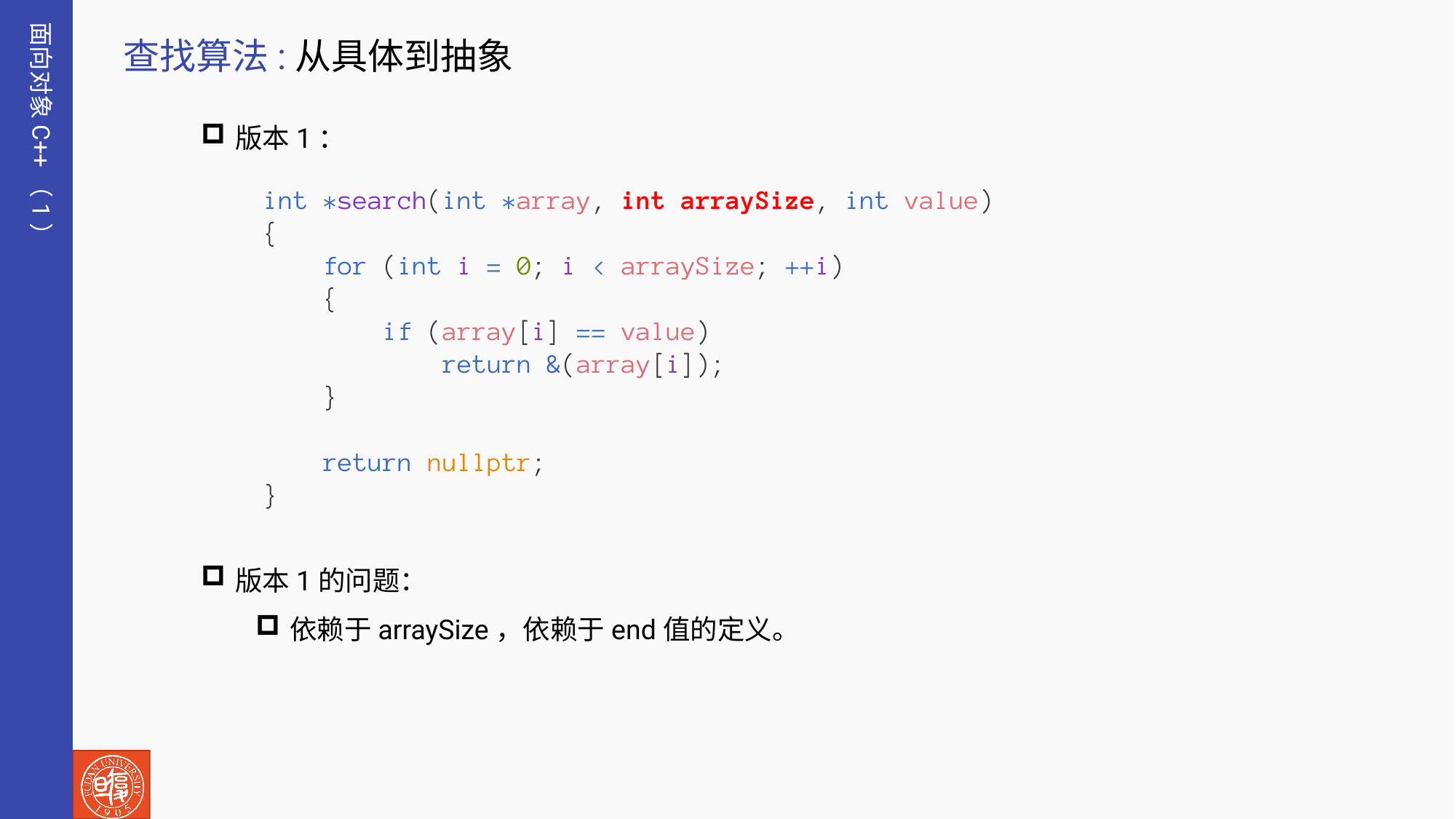

面向对象C++（1）
查找算法:从具体到抽象
版本1：

版本1的问题：
依赖于arraySize，依赖于end值的定义。
int *search(int *array, int arraySize, int value)
{
    for (int i = 0; i < arraySize; ++i)
    {
        if (array[i] == value)
            return &(array[i]);
    }
    return nullptr;
}